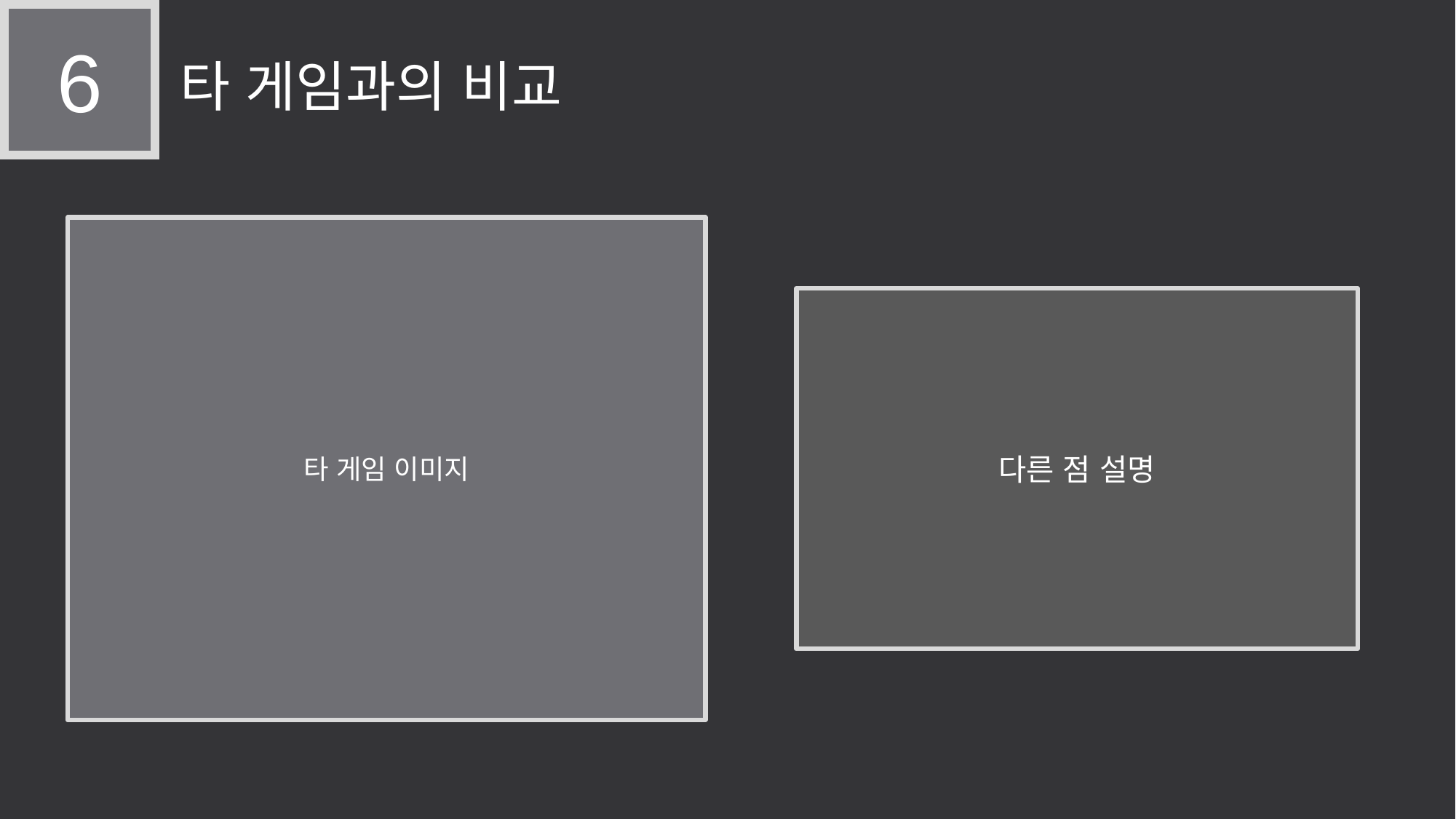

6
타 게임과의 비교
타 게임 이미지
다른 점 설명